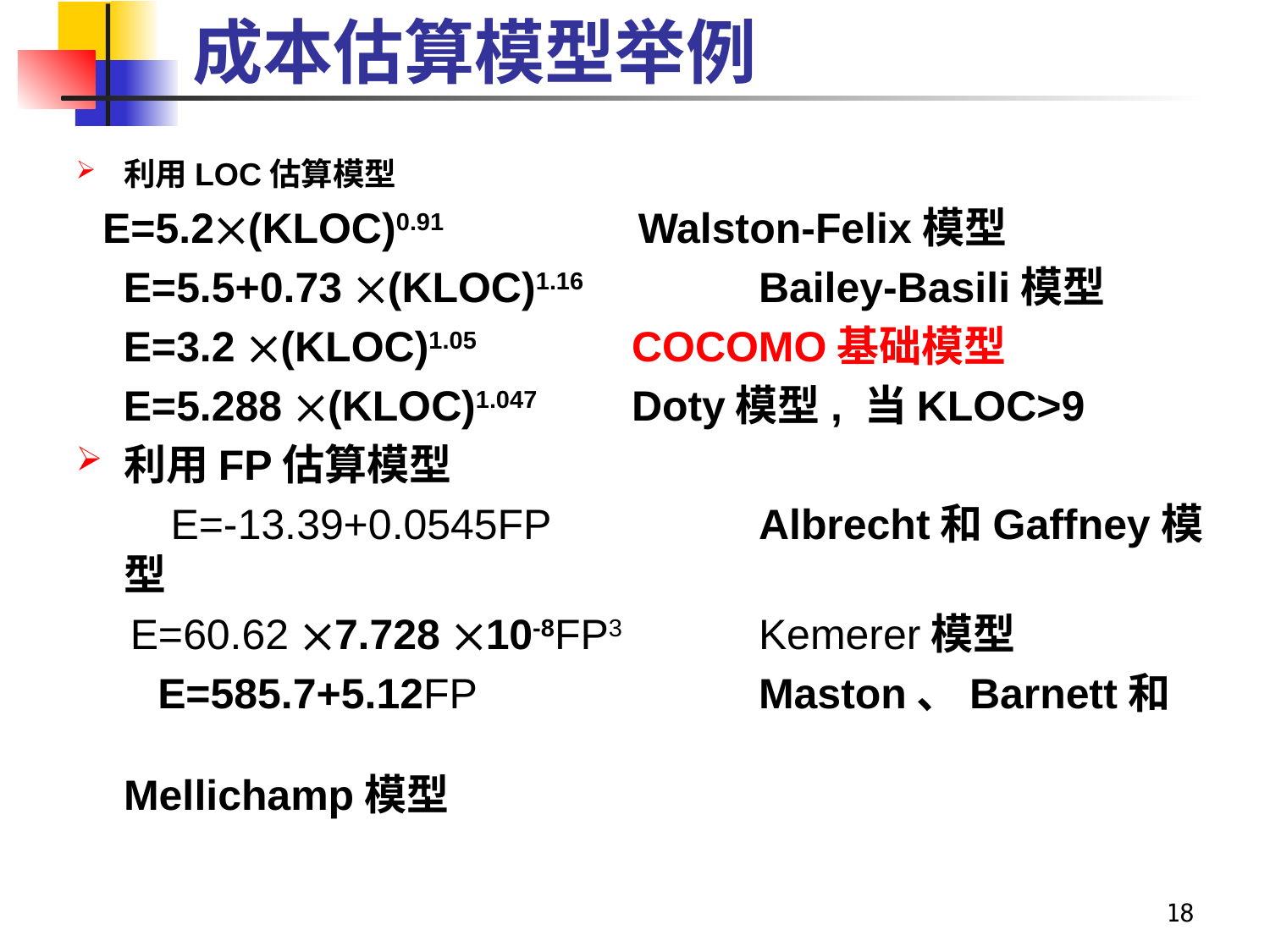

# 成本估算模型举例
利用LOC估算模型
   E=5.2×(KLOC)0.91              	 Walston-Felix模型
    E=5.5+0.73 ×(KLOC)1.16    　	Bailey-Basili模型
    E=3.2 ×(KLOC)1.05             	COCOMO基础模型
    E=5.288 ×(KLOC)1.047         	Doty模型, 当KLOC>9
利用FP估算模型
　　E=-13.39+0.0545FP        	Albrecht和Gaffney模型
 　E=60.62 ×7.728 ×10-8FP3    	Kemerer模型
  　E=585.7+5.12FP    		Maston、Barnett和							Mellichamp模型

18